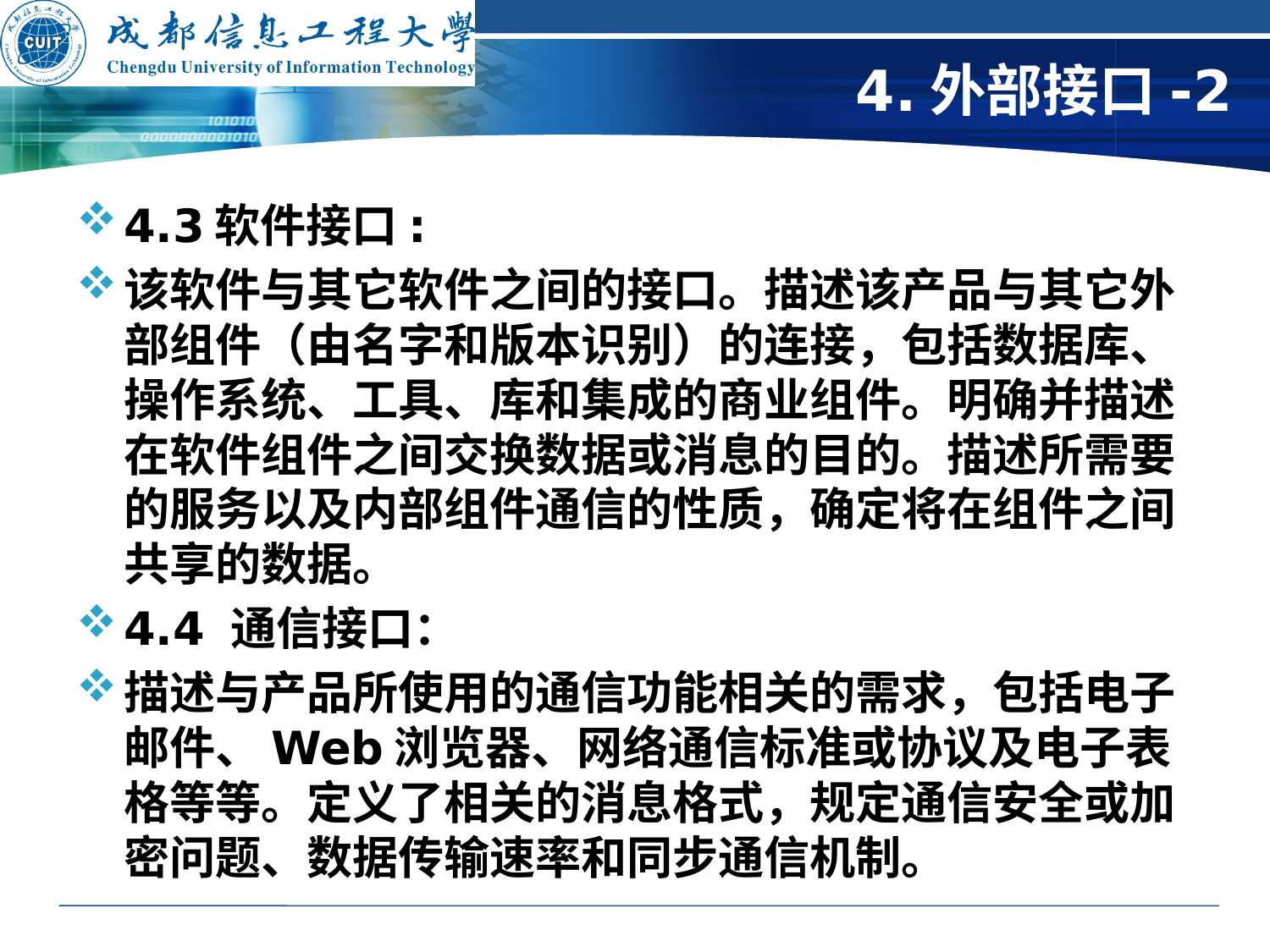

# 4.外部接口-2
4.3软件接口:
该软件与其它软件之间的接口。描述该产品与其它外部组件（由名字和版本识别）的连接，包括数据库、操作系统、工具、库和集成的商业组件。明确并描述在软件组件之间交换数据或消息的目的。描述所需要的服务以及内部组件通信的性质，确定将在组件之间共享的数据。
4.4 通信接口：
描述与产品所使用的通信功能相关的需求，包括电子邮件、Web浏览器、网络通信标准或协议及电子表格等等。定义了相关的消息格式，规定通信安全或加密问题、数据传输速率和同步通信机制。